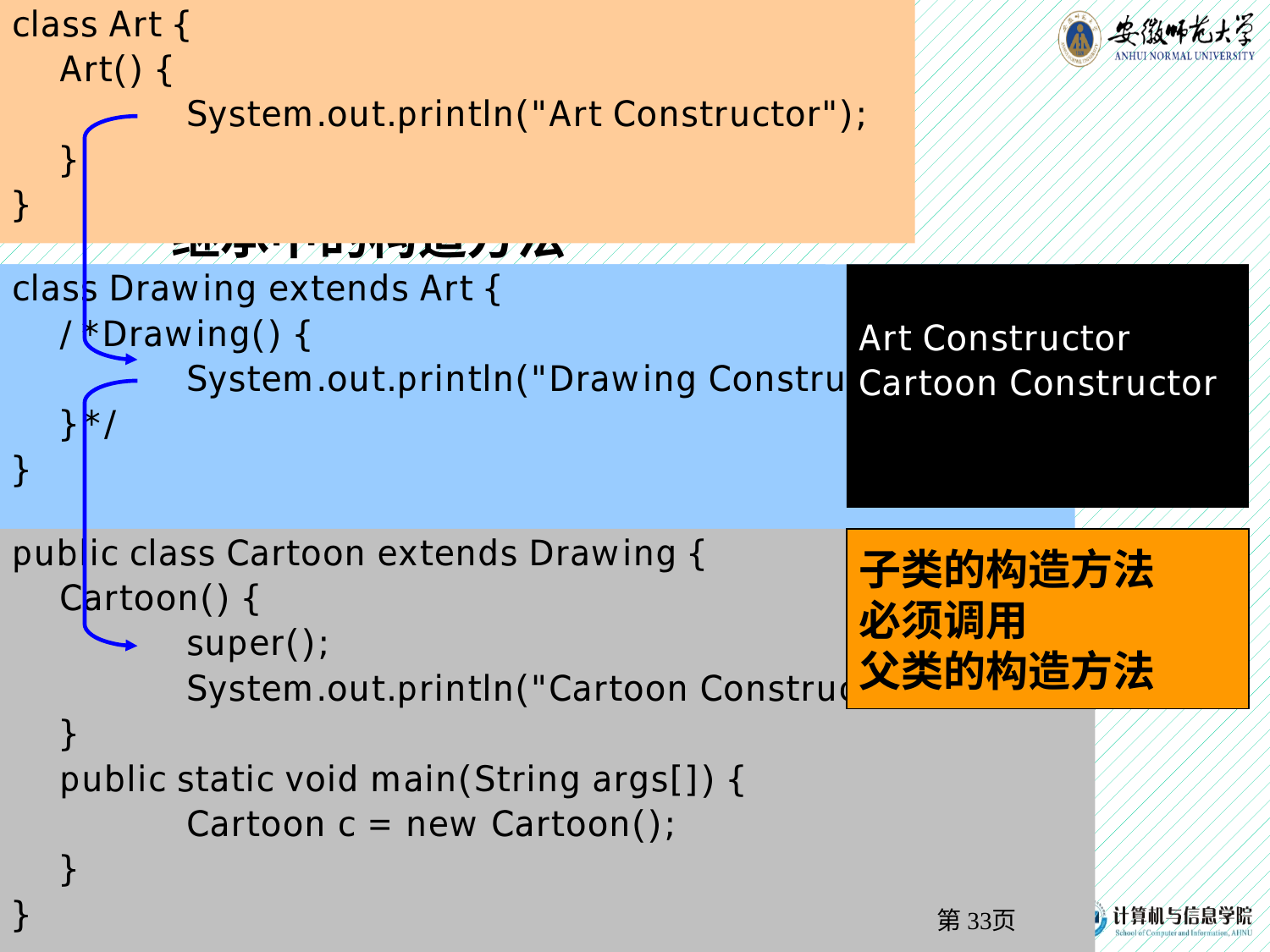

class Art {
	Art() {
		System.out.println("Art Constructor");
	}
}
# 类的继承

继承中的构造方法
class Drawing extends Art {
	Drawing() {
		System.out.println("Drawing Constructor");
	}
}
class Drawing extends Art {
	/*Drawing() {
		System.out.println("Drawing Constructor");
	}*/
}

Art Constructor
Drawing Constructor
Cartoon Constructor

Art Constructor
Cartoon Constructor

public class Cartoon extends Drawing {
	Cartoon() {
		System.out.println("Cartoon Constructor");
	}
	public static void main(String args[]) {
		Cartoon c = new Cartoon();
	}
}
public class Cartoon extends Drawing {
	Cartoon() {
		super();
		System.out.println("Cartoon Constructor");
	}
	public static void main(String args[]) {
		Cartoon c = new Cartoon();
	}
}
子类的构造方法
必须调用
父类的构造方法
第33页